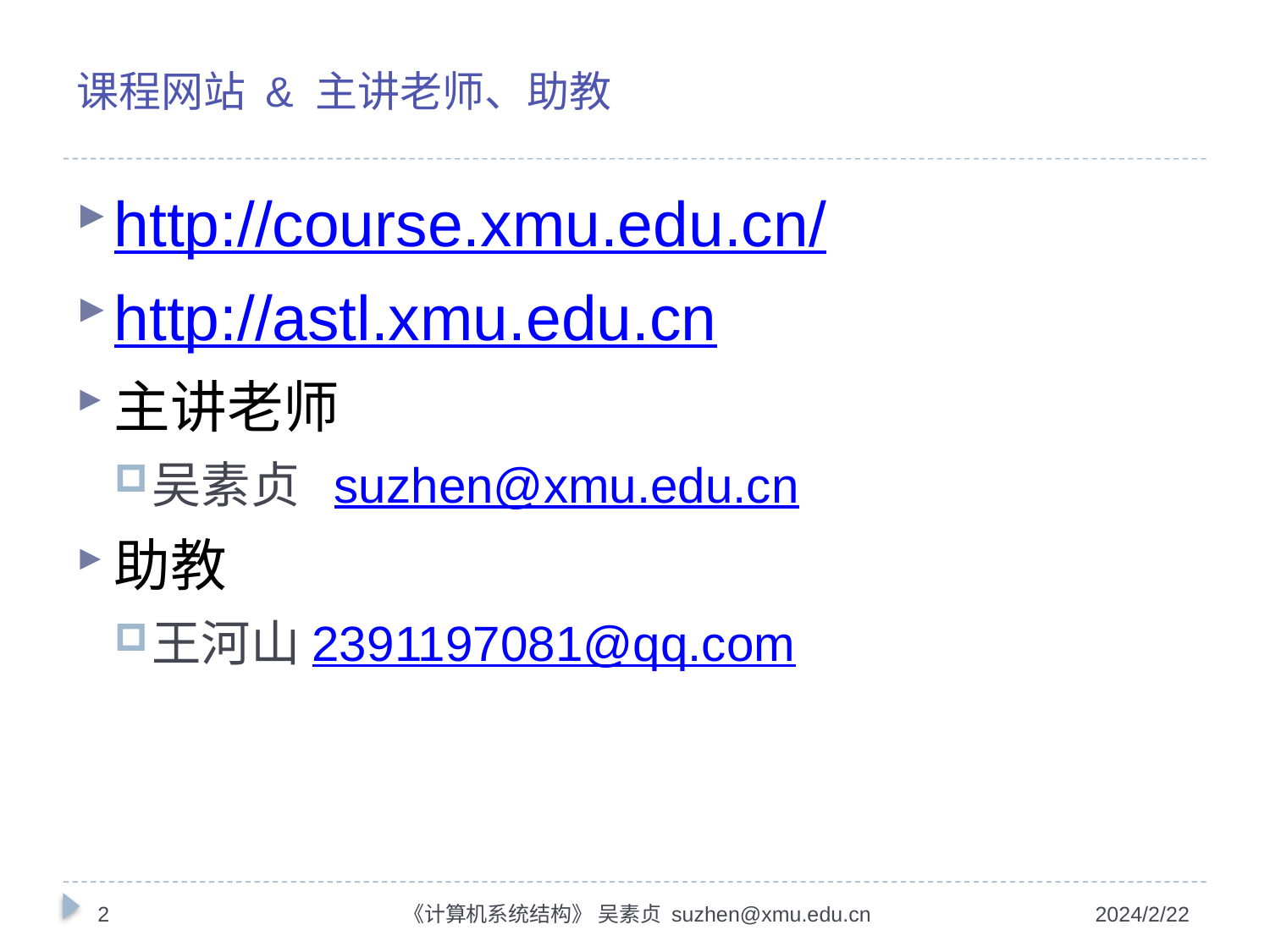

# 课程网站 & 主讲老师、助教
http://course.xmu.edu.cn/
http://astl.xmu.edu.cn
主讲老师
吴素贞  suzhen@xmu.edu.cn
助教
王河山2391197081@qq.com
2
《计算机系统结构》 吴素贞 suzhen@xmu.edu.cn
2024/2/22